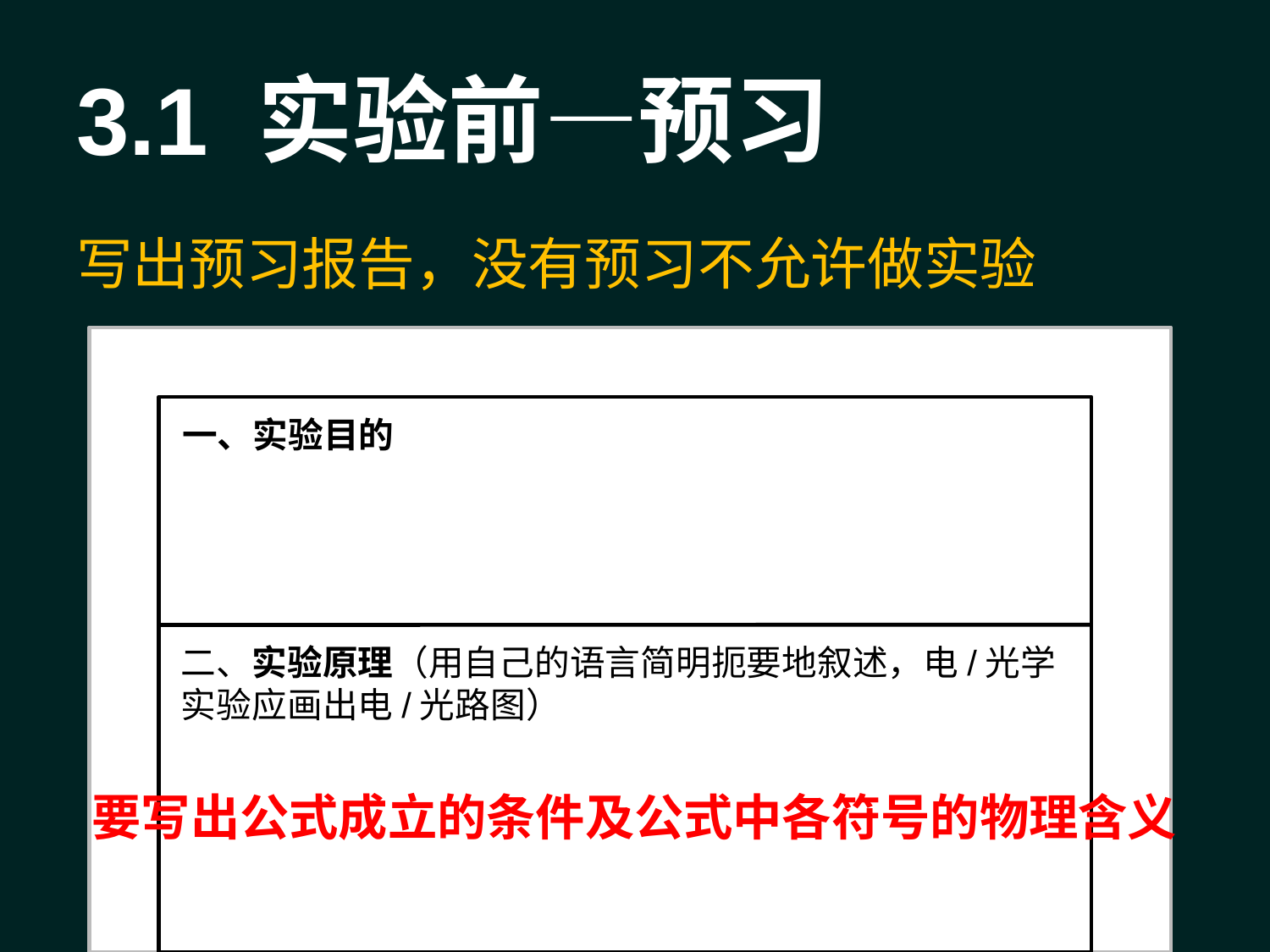

# 3.1 实验前—预习
写出预习报告，没有预习不允许做实验

一、实验目的
二、实验原理（用自己的语言简明扼要地叙述，电/光学实验应画出电/光路图）
要写出公式成立的条件及公式中各符号的物理含义